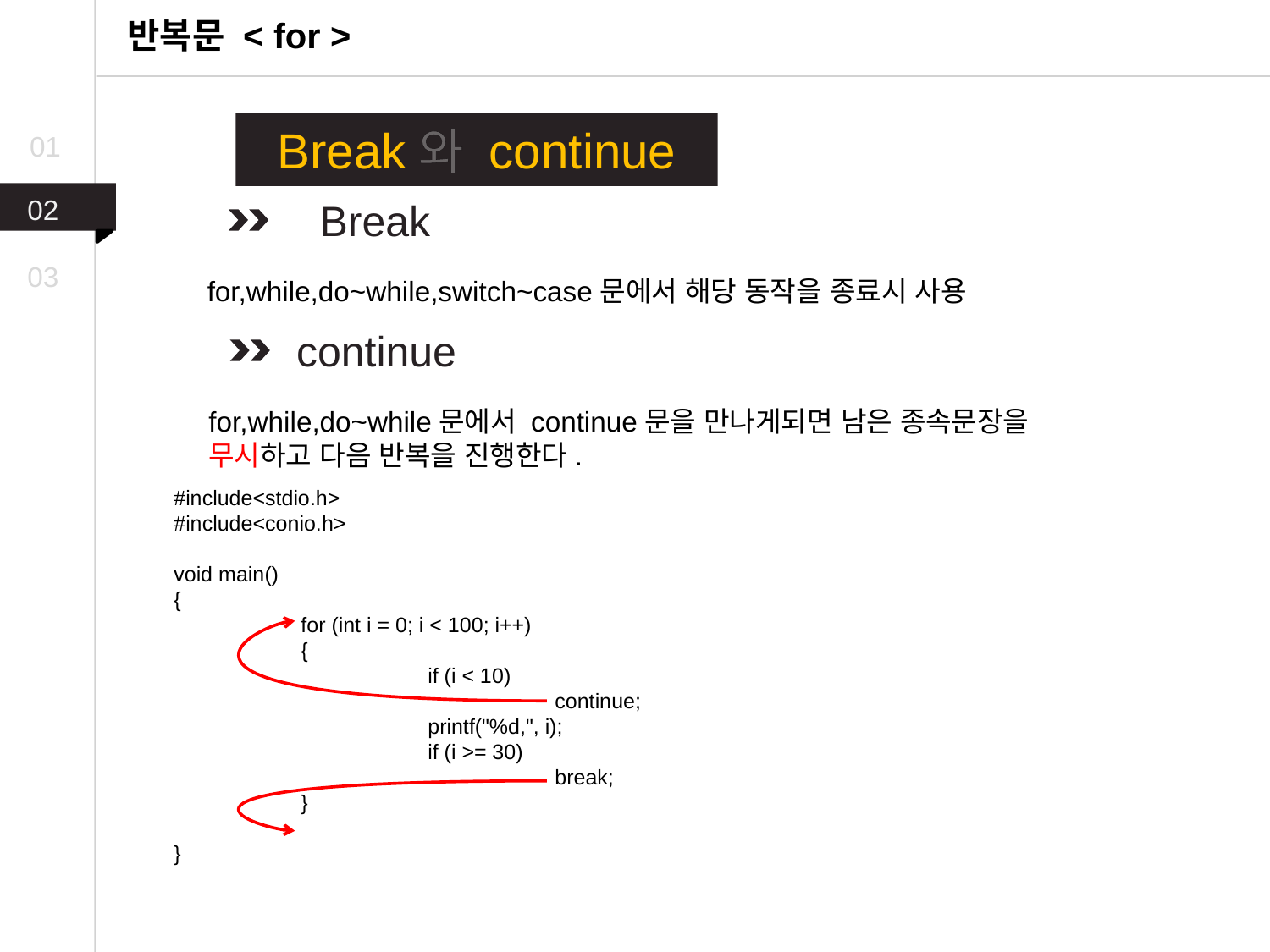

반복문 < for >
Break와 continue

01

02
Break

03
for,while,do~while,switch~case문에서 해당 동작을 종료시 사용
continue

for,while,do~while문에서 continue문을 만나게되면 남은 종속문장을
무시하고 다음 반복을 진행한다.
#include<stdio.h>
#include<conio.h>

void main()
{
	for (int i = 0; i < 100; i++)
	{
		if (i < 10)
			continue;
		printf("%d,", i);
		if (i >= 30)
			break;
	}

}